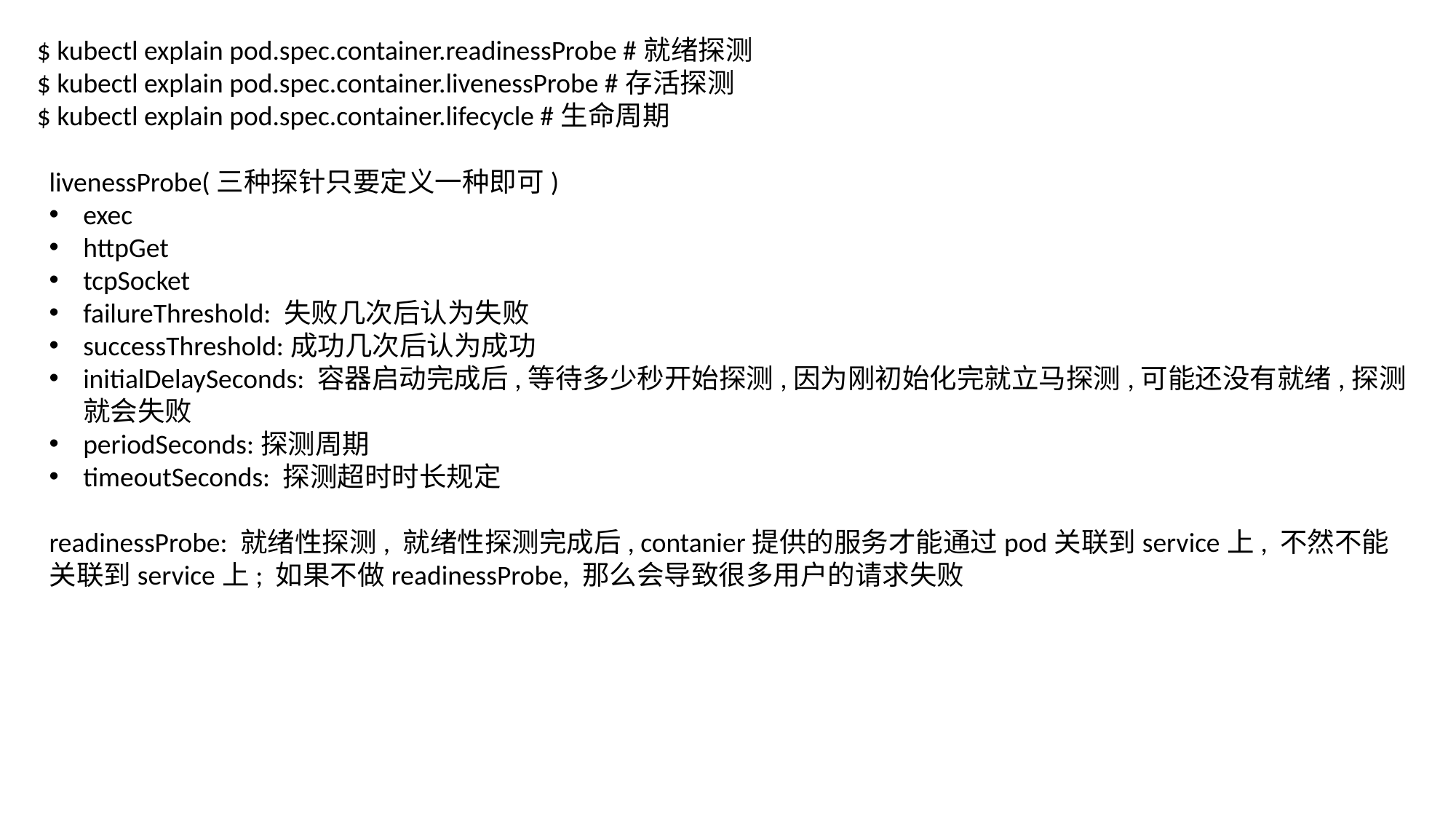

$ kubectl explain pod.spec.container.readinessProbe #就绪探测
$ kubectl explain pod.spec.container.livenessProbe #存活探测
$ kubectl explain pod.spec.container.lifecycle #生命周期
livenessProbe(三种探针只要定义一种即可)
exec
httpGet
tcpSocket
failureThreshold: 失败几次后认为失败
successThreshold:成功几次后认为成功
initialDelaySeconds: 容器启动完成后,等待多少秒开始探测,因为刚初始化完就立马探测,可能还没有就绪,探测就会失败
periodSeconds:探测周期
timeoutSeconds: 探测超时时长规定

readinessProbe: 就绪性探测, 就绪性探测完成后, contanier提供的服务才能通过pod关联到service上, 不然不能关联到service上; 如果不做readinessProbe, 那么会导致很多用户的请求失败